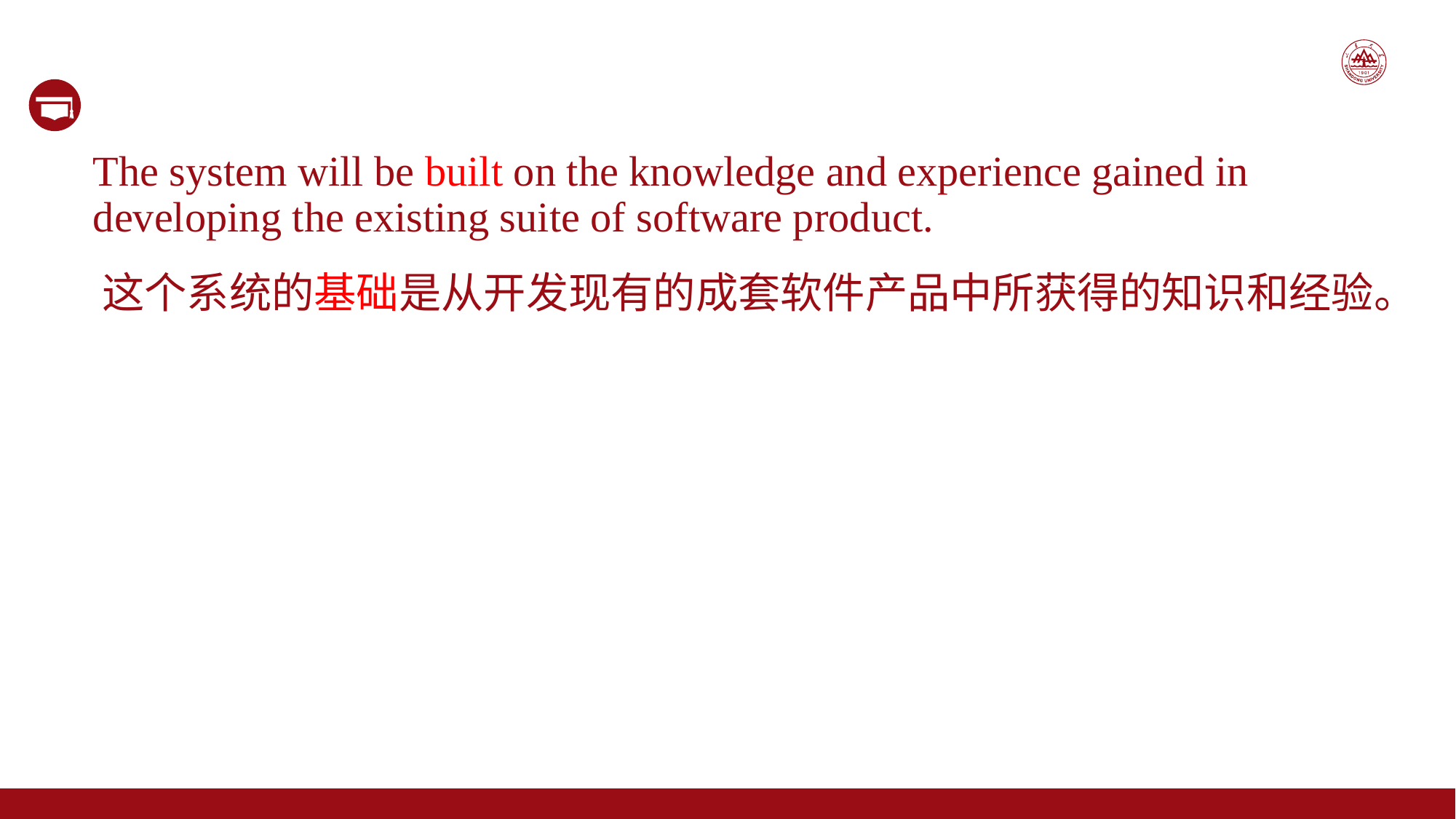

The system will be built on the knowledge and experience gained in developing the existing suite of software product.
这个系统的基础是从开发现有的成套软件产品中所获得的知识和经验。